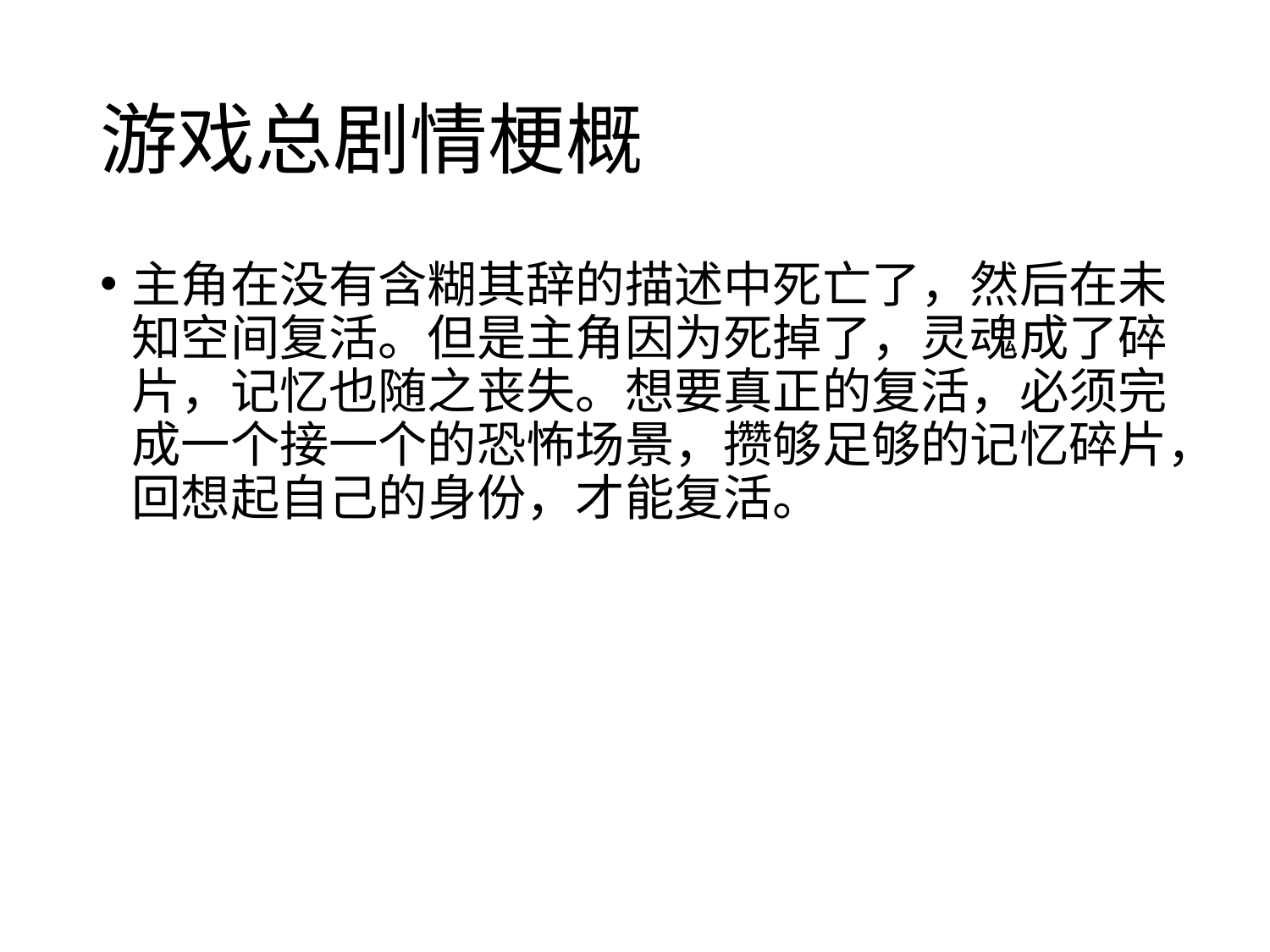

# 游戏总剧情梗概
主角在没有含糊其辞的描述中死亡了，然后在未知空间复活。但是主角因为死掉了，灵魂成了碎片，记忆也随之丧失。想要真正的复活，必须完成一个接一个的恐怖场景，攒够足够的记忆碎片，回想起自己的身份，才能复活。